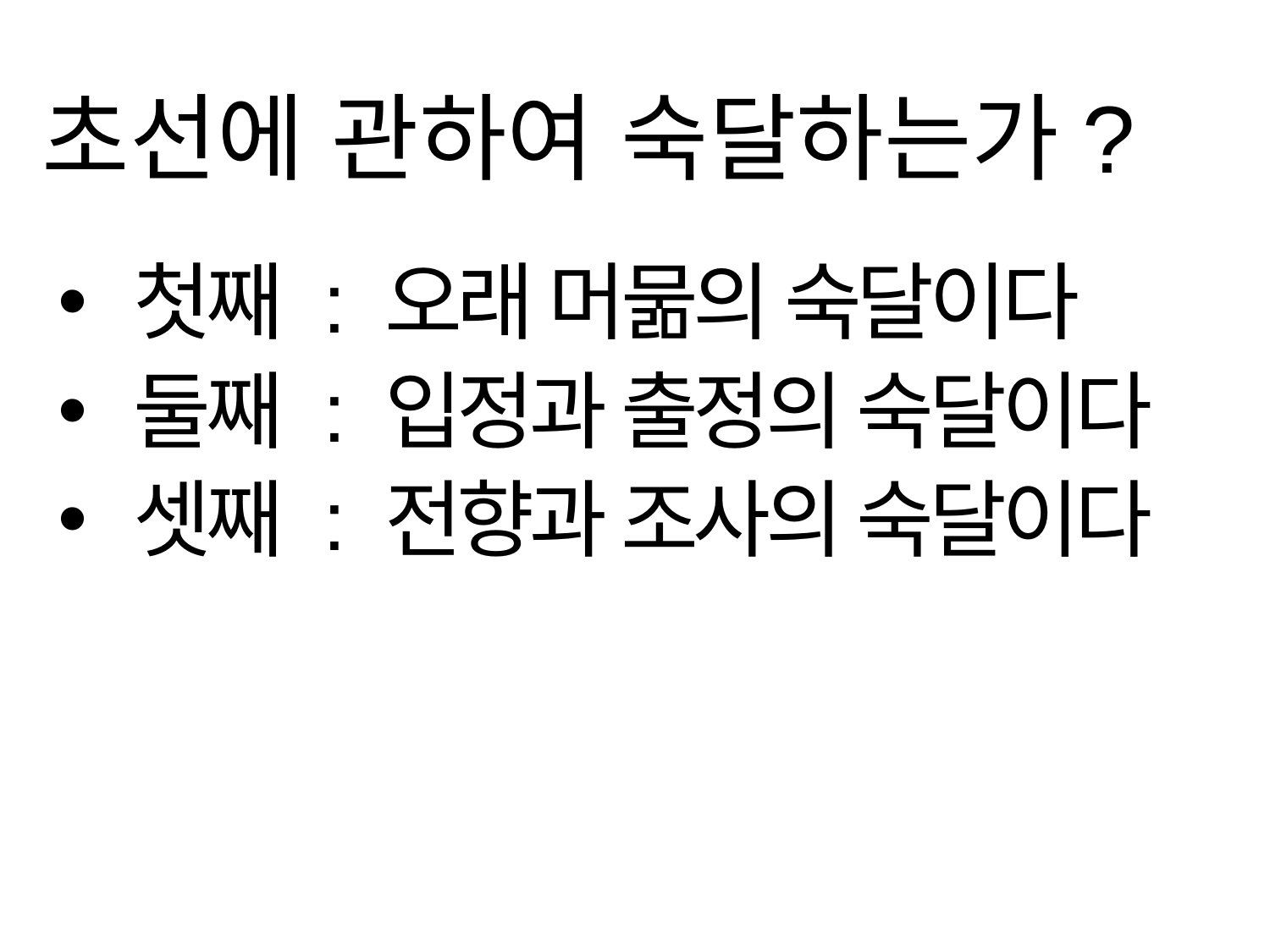

# 초선에 관하여 숙달하는가?
 첫째 : 오래 머묾의 숙달이다
 둘째 : 입정과 출정의 숙달이다
 셋째 : 전향과 조사의 숙달이다